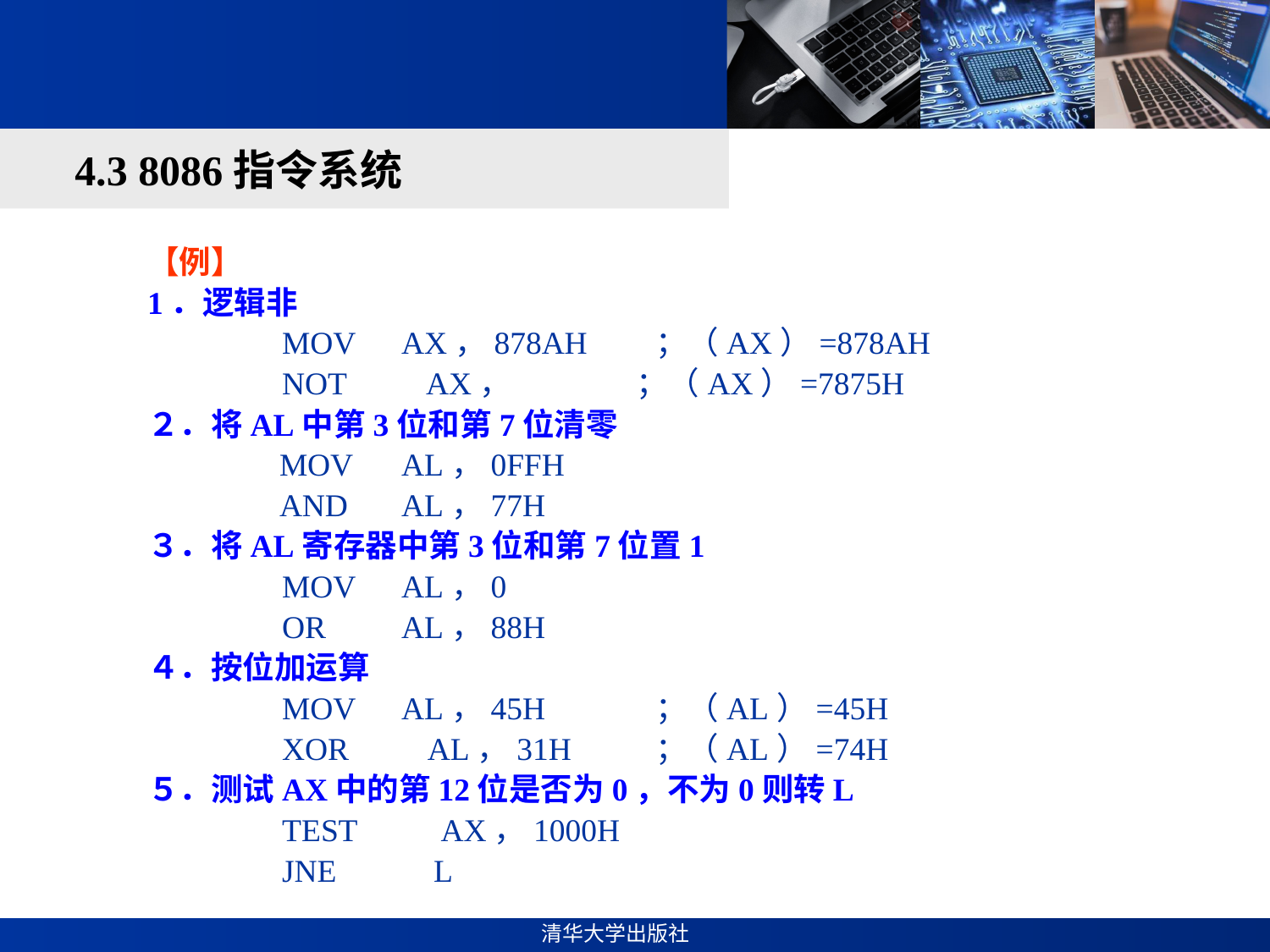

#
4.3 8086指令系统

【例】
1．逻辑非
　　　　MOV	AX，878AH	；（AX）=878AH
　　　　NOT　　AX，	               ；（AX）=7875H
２．将AL中第3位和第7位清零
   　　　MOV	AL，0FFH
   　　　AND	AL，77H
３．将AL寄存器中第3位和第7位置1
　　　　MOV	AL，0
　　　　OR 	AL，88H
４．按位加运算
　　　　MOV	AL，45H	；（AL）=45H
　　　　XOR　　AL，31H	；（AL）=74H
５．测试AX中的第12位是否为0，不为0则转L
　　　　TEST	　AX，1000H
　　　　JNE	    L